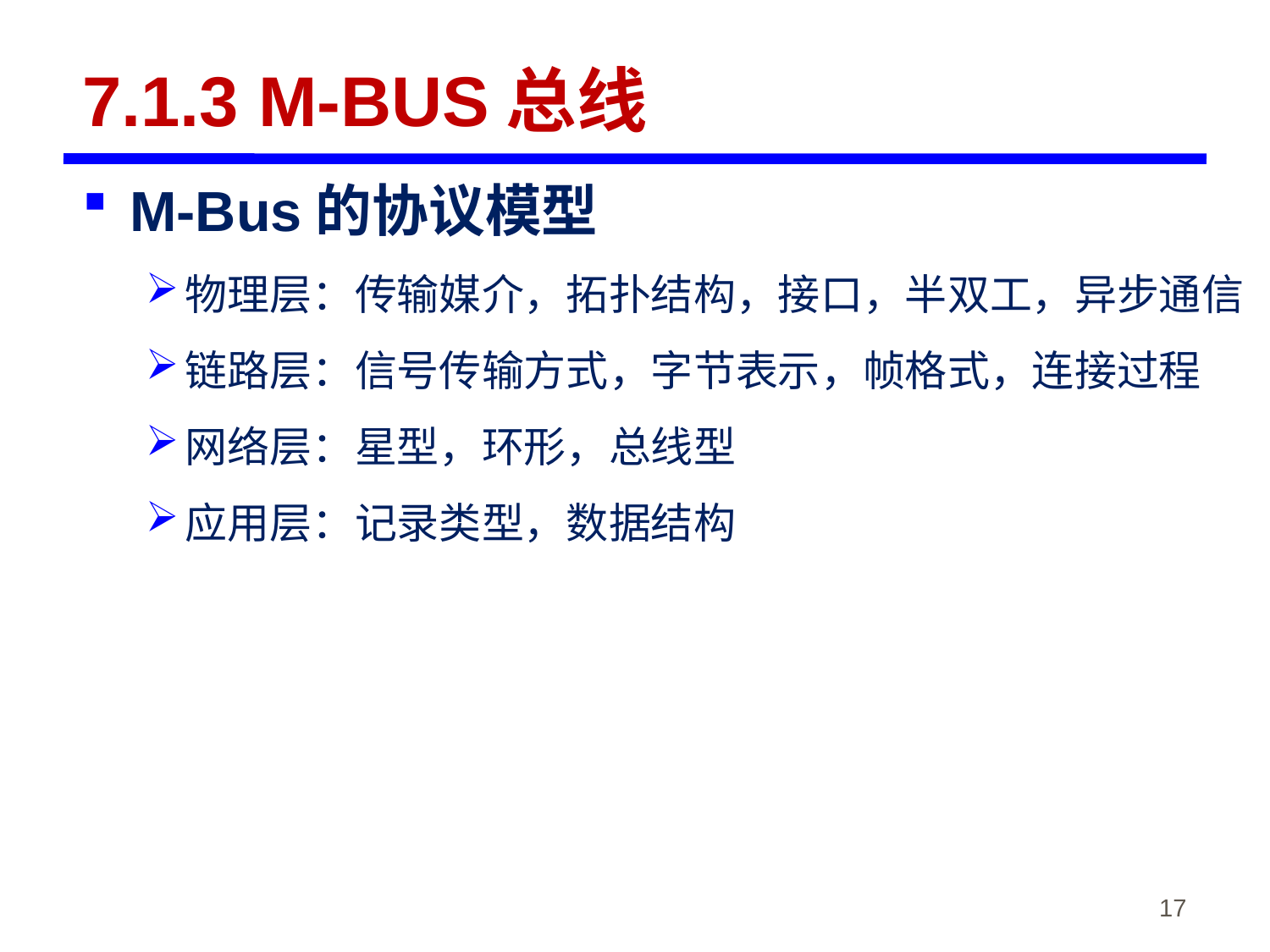

# 7.1.3 M-bus总线
M-Bus的协议模型
物理层：传输媒介，拓扑结构，接口，半双工，异步通信
链路层：信号传输方式，字节表示，帧格式，连接过程
网络层：星型，环形，总线型
应用层：记录类型，数据结构
《物联网概论》-韩毅刚
17